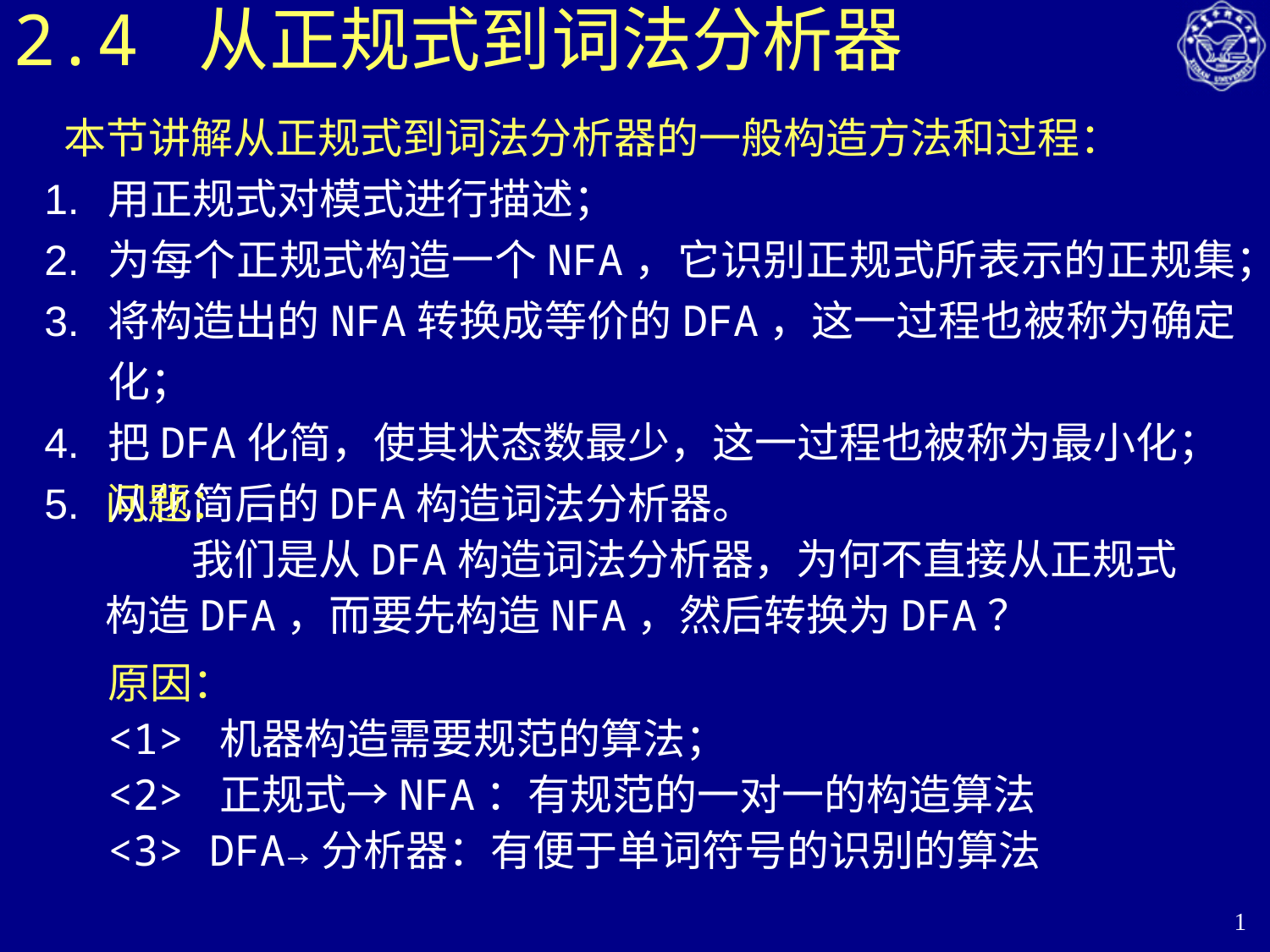

# 2.4 从正规式到词法分析器
 本节讲解从正规式到词法分析器的一般构造方法和过程：
用正规式对模式进行描述；
为每个正规式构造一个NFA，它识别正规式所表示的正规集；
将构造出的NFA转换成等价的DFA，这一过程也被称为确定化；
把DFA化简，使其状态数最少，这一过程也被称为最小化；
从化简后的DFA构造词法分析器。
问题：
        我们是从DFA构造词法分析器，为何不直接从正规式构造DFA，而要先构造NFA，然后转换为DFA？
原因：
<1> 机器构造需要规范的算法；
<2> 正规式→NFA：有规范的一对一的构造算法
<3> DFA→分析器：有便于单词符号的识别的算法
1